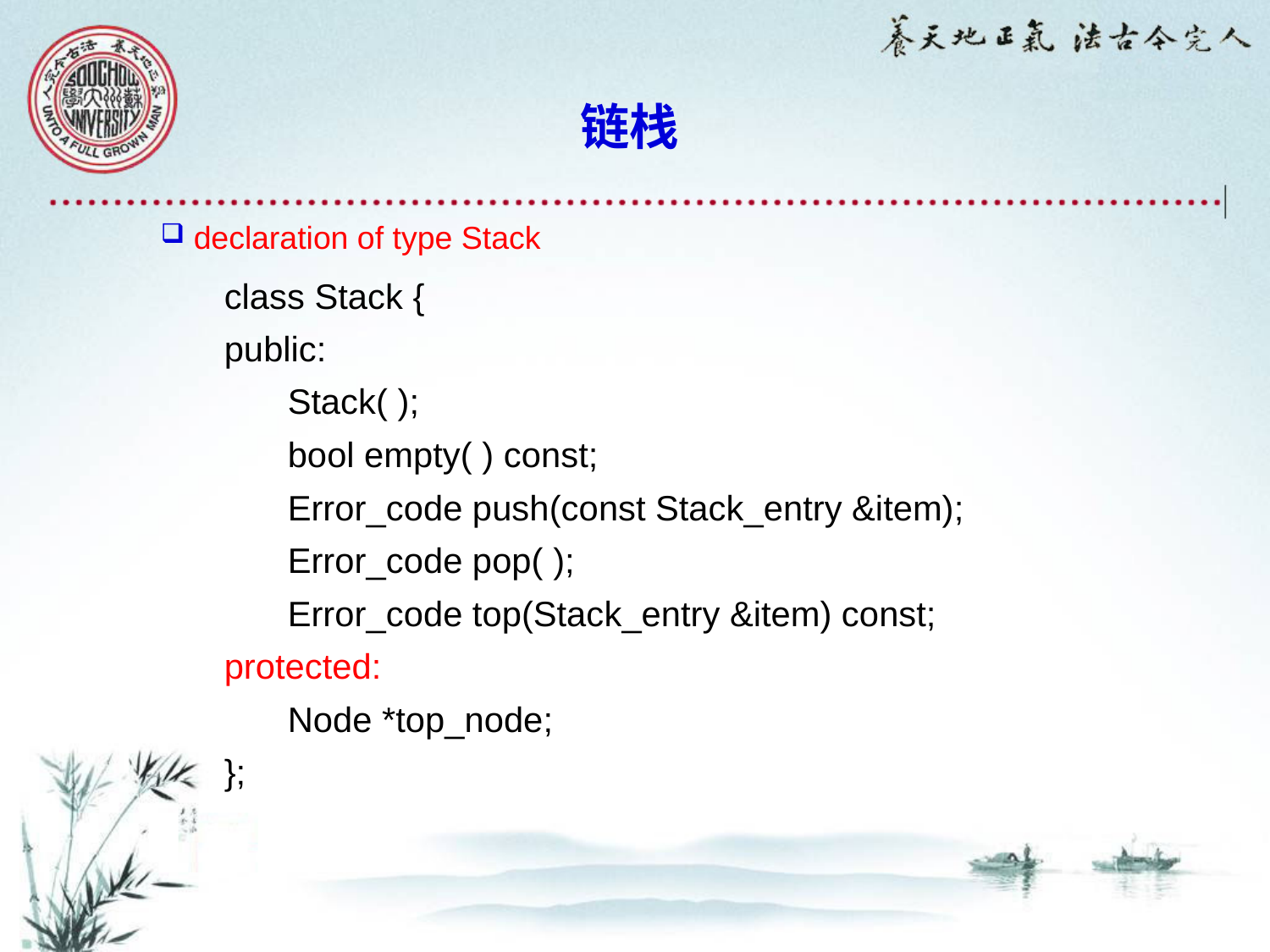

# 链栈

 declaration of type Stack
class Stack {
public:
Stack( );
bool empty( ) const;
Error_code push(const Stack_entry &item);
Error_code pop( );
Error_code top(Stack_entry &item) const;
protected:
Node *top_node;
};